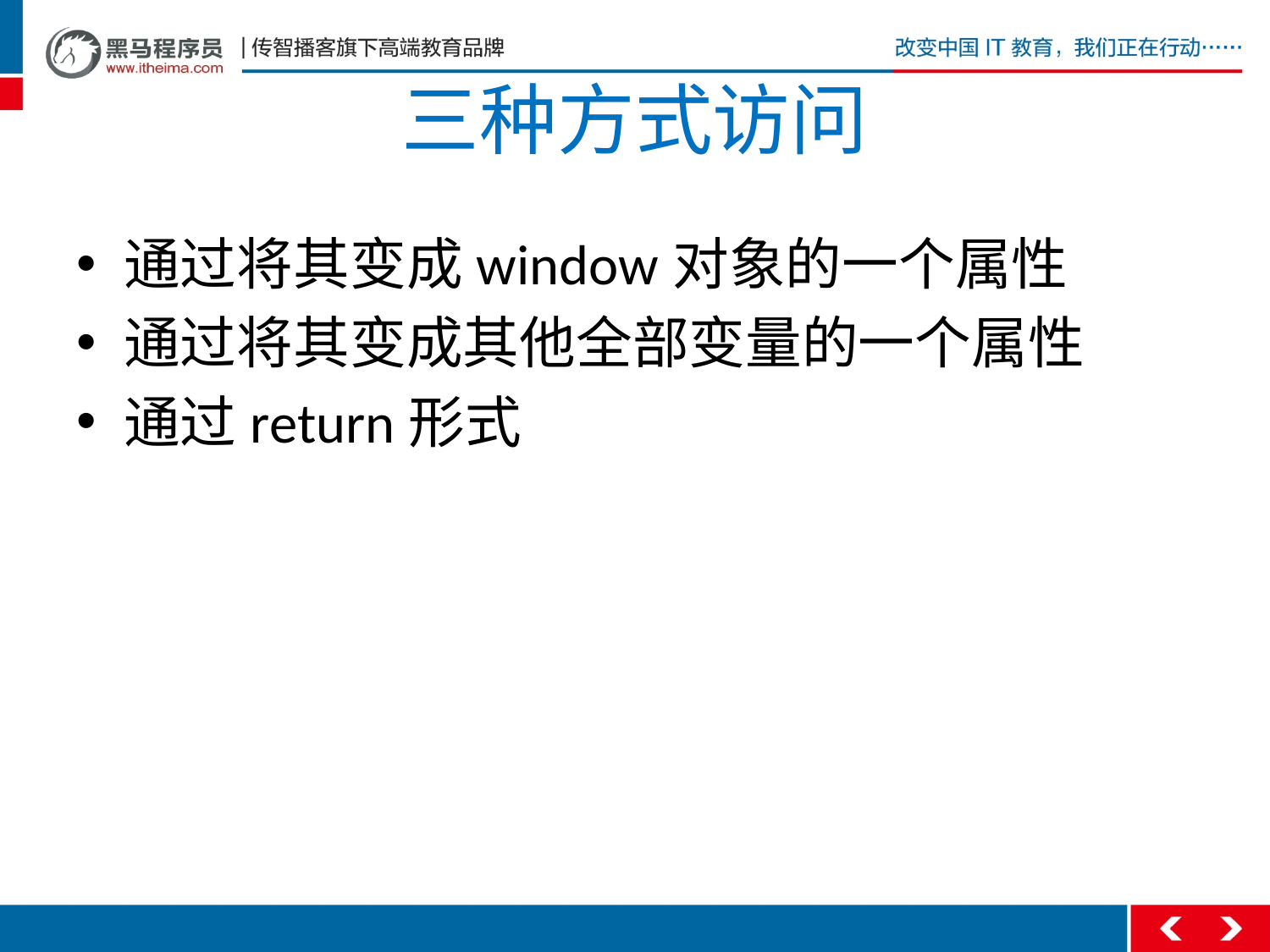

# 三种方式访问
通过将其变成window对象的一个属性
通过将其变成其他全部变量的一个属性
通过return形式